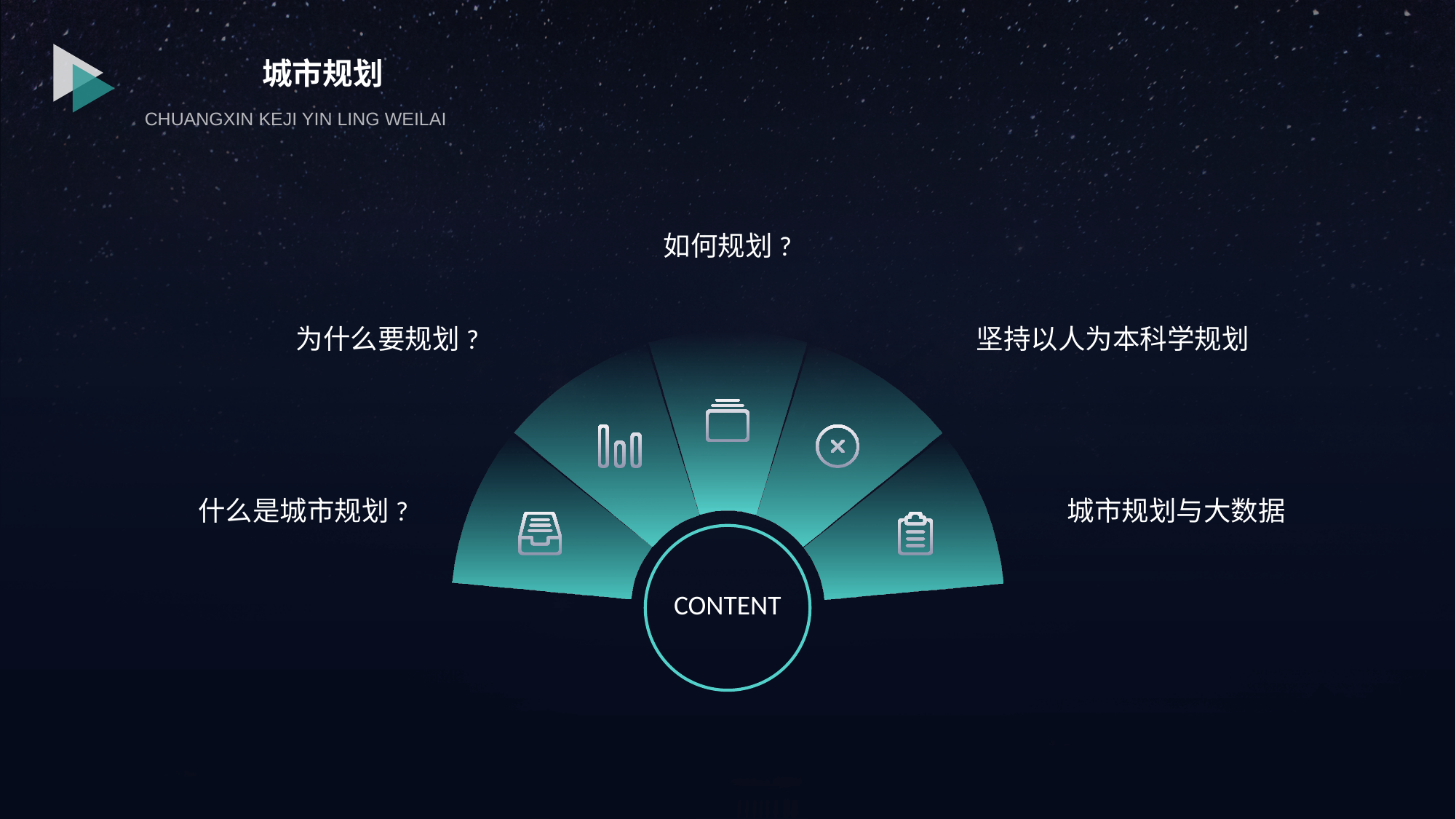

城市规划
CHUANGXIN KEJI YIN LING WEILAI
如何规划?
坚持以人为本科学规划
为什么要规划?

什么是城市规划?
城市规划与大数据

CONTENT